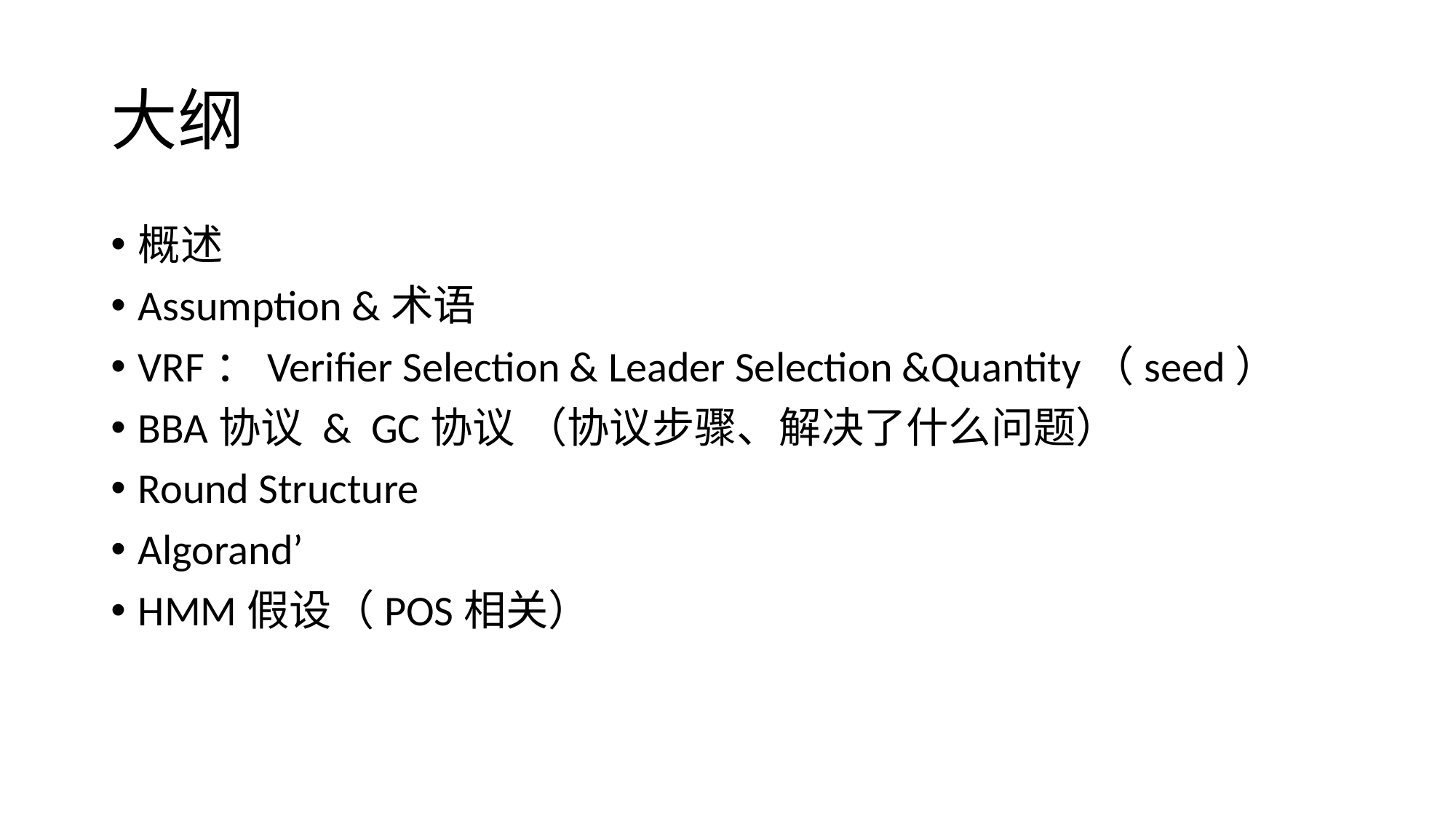

# 大纲
概述
Assumption &术语
VRF：Verifier Selection & Leader Selection &Quantity（seed）
BBA协议 &  GC协议 （协议步骤、解决了什么问题）
Round Structure
Algorand’
HMM假设（POS相关）